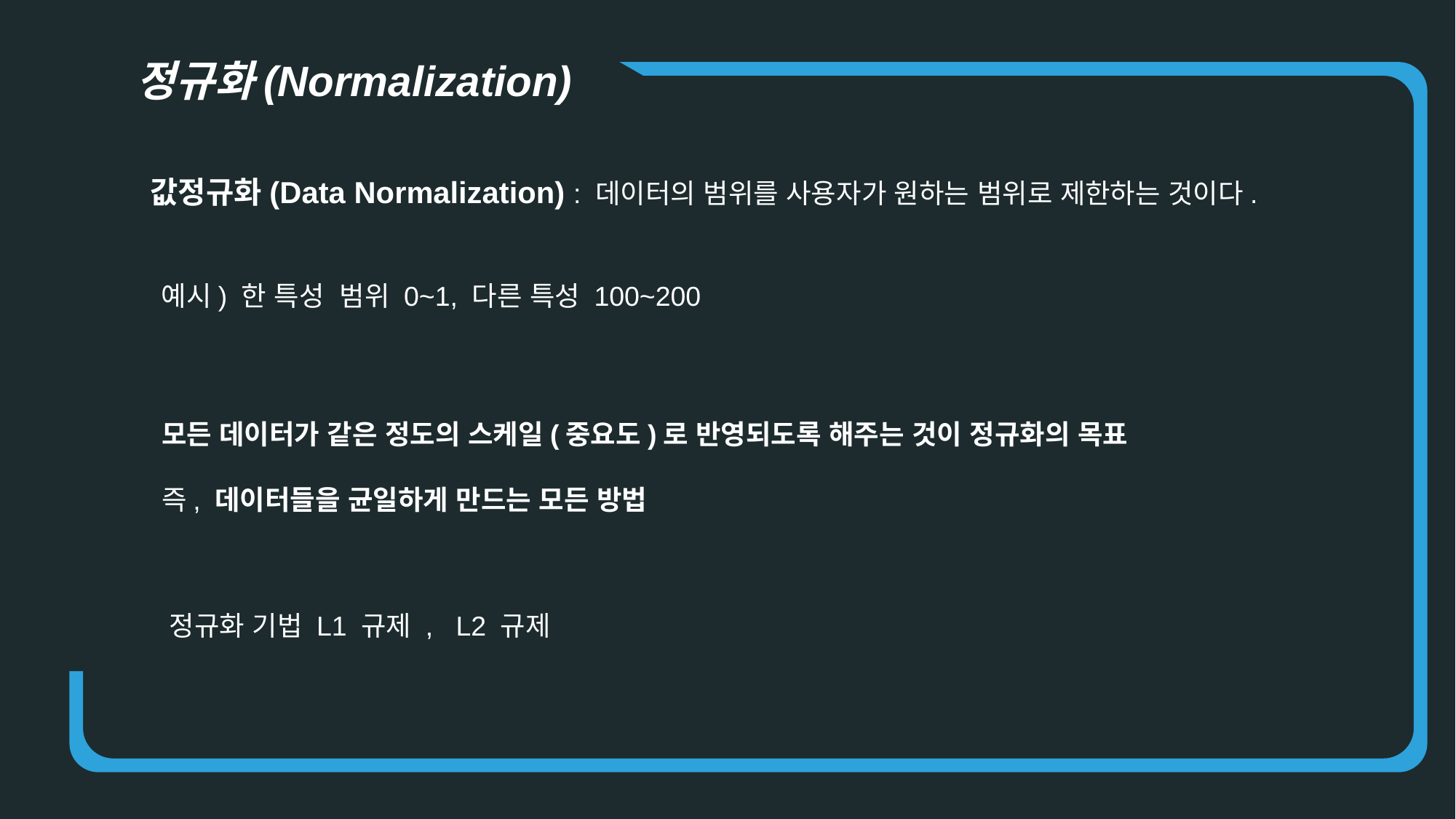

정규화(Normalization)

값정규화(Data Normalization) : 데이터의 범위를 사용자가 원하는 범위로 제한하는 것이다.
예시) 한 특성  범위 0~1, 다른 특성 100~200
모든 데이터가 같은 정도의 스케일(중요도)로 반영되도록 해주는 것이 정규화의 목표

즉, 데이터들을 균일하게 만드는 모든 방법
정규화 기법 L1 규제 ,   L2 규제